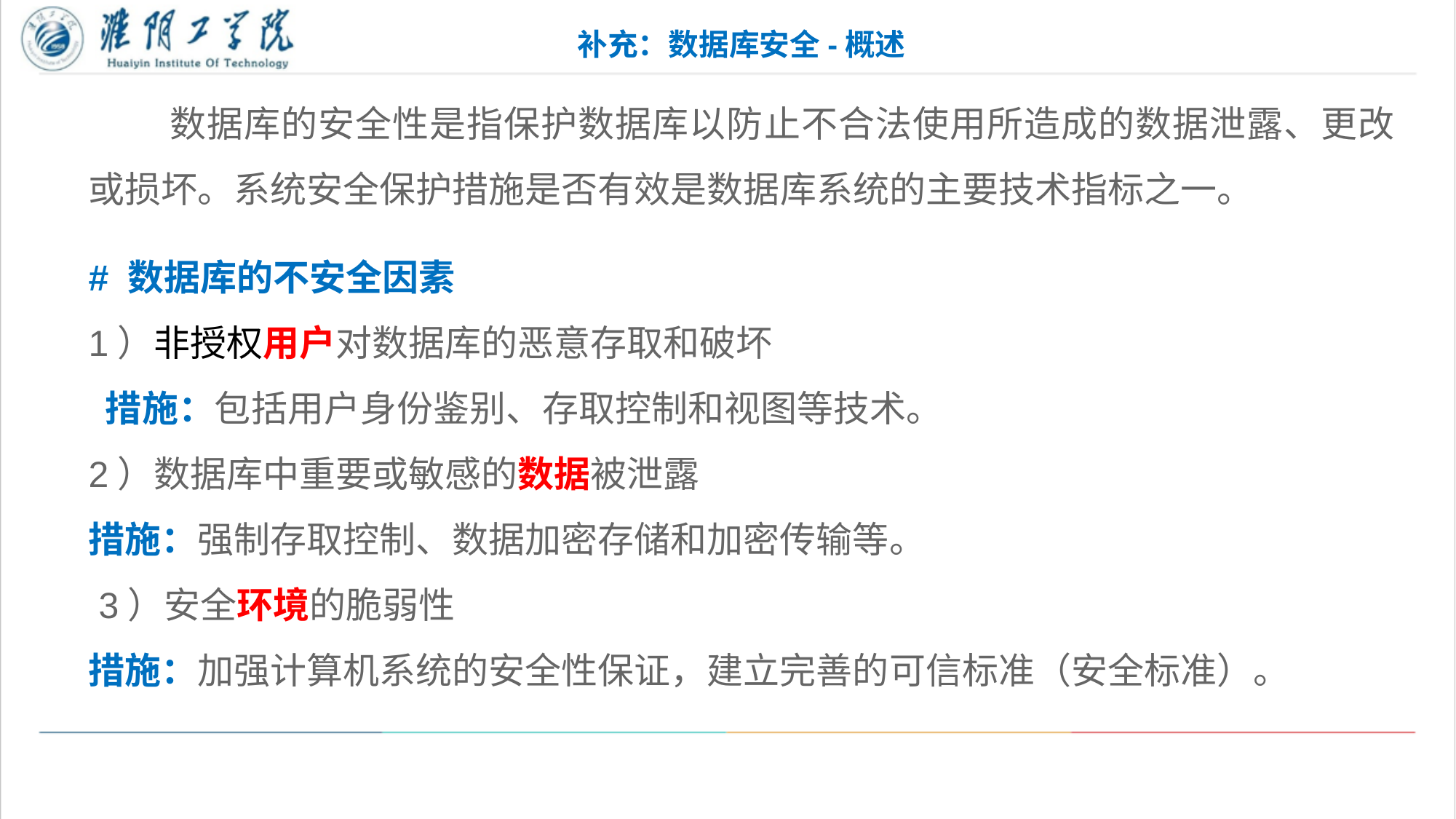

# 补充：数据库安全-概述
        数据库的安全性是指保护数据库以防止不合法使用所造成的数据泄露、更改或损坏。系统安全保护措施是否有效是数据库系统的主要技术指标之一。
# 数据库的不安全因素
1）非授权用户对数据库的恶意存取和破坏
 措施：包括用户身份鉴别、存取控制和视图等技术。
2）数据库中重要或敏感的数据被泄露
措施：强制存取控制、数据加密存储和加密传输等。
 3）安全环境的脆弱性
措施：加强计算机系统的安全性保证，建立完善的可信标准（安全标准）。